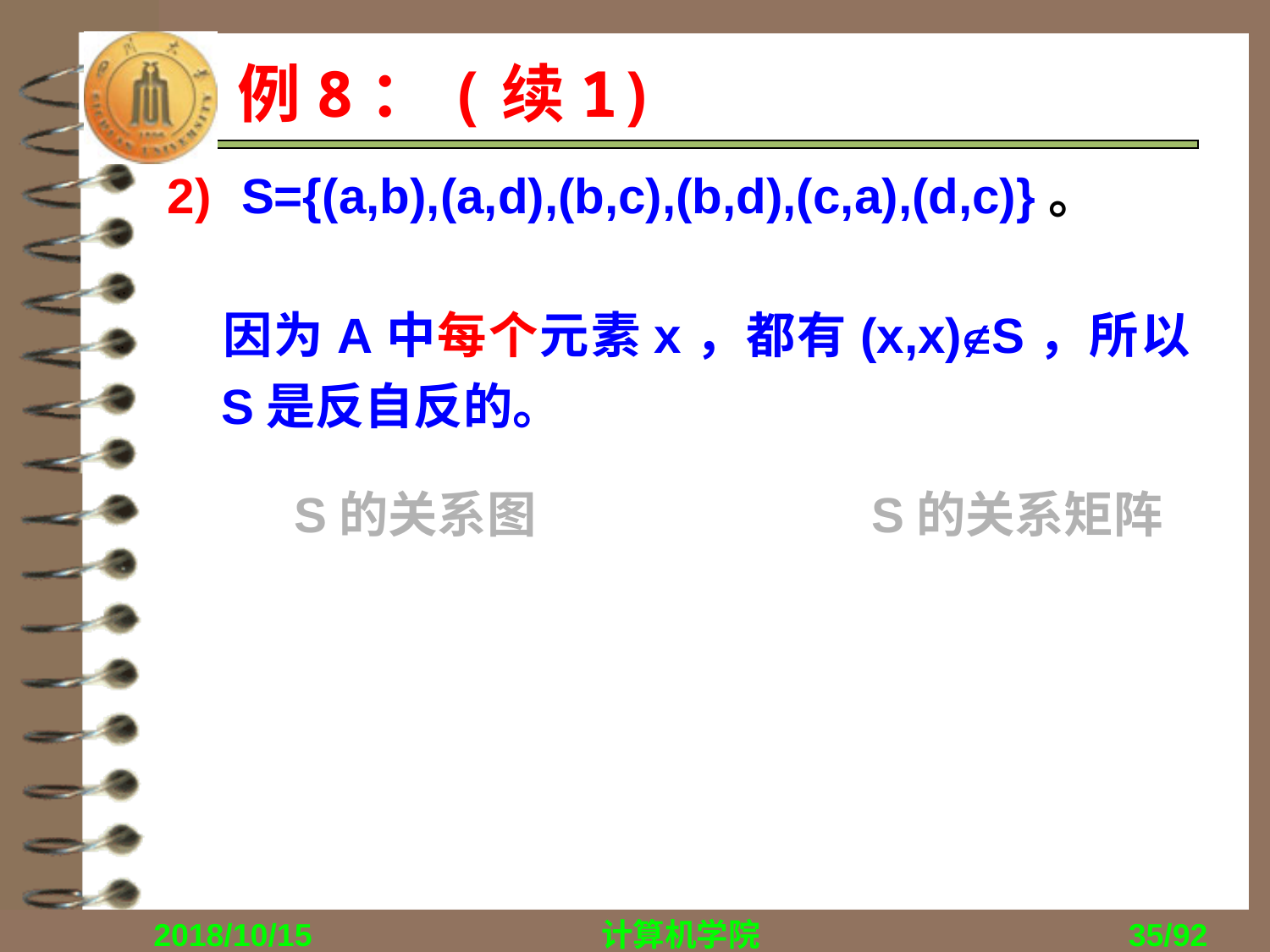

# 例8：(续1)
S={(a,b),(a,d),(b,c),(b,d),(c,a),(d,c)}。
	因为A中每个元素x，都有(x,x)∉S，所以S是反自反的。
S的关系图
S的关系矩阵
2018/10/15
计算机学院
35/92